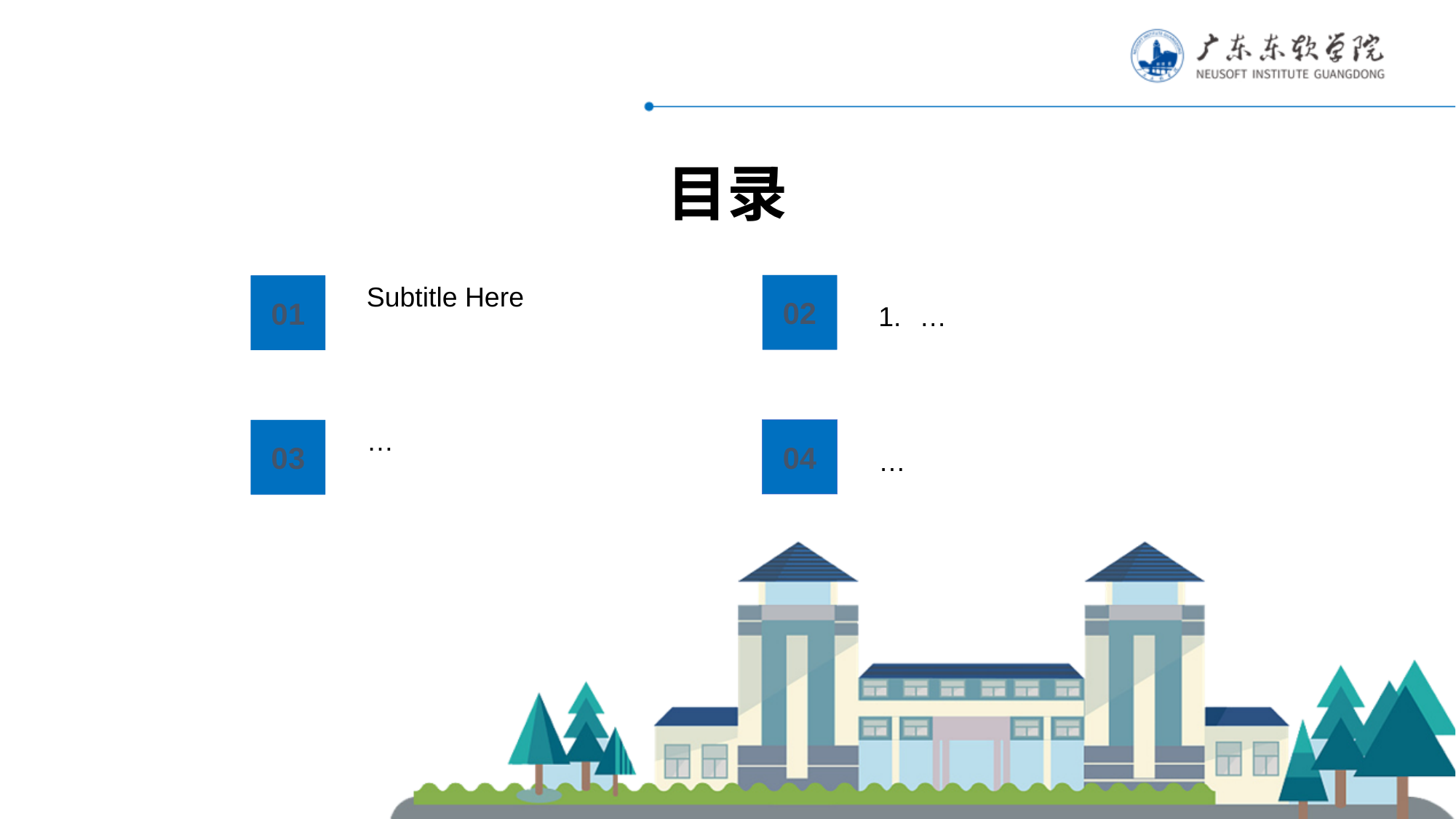

目录
…

02
Subtitle Here

01
…

04
…

03